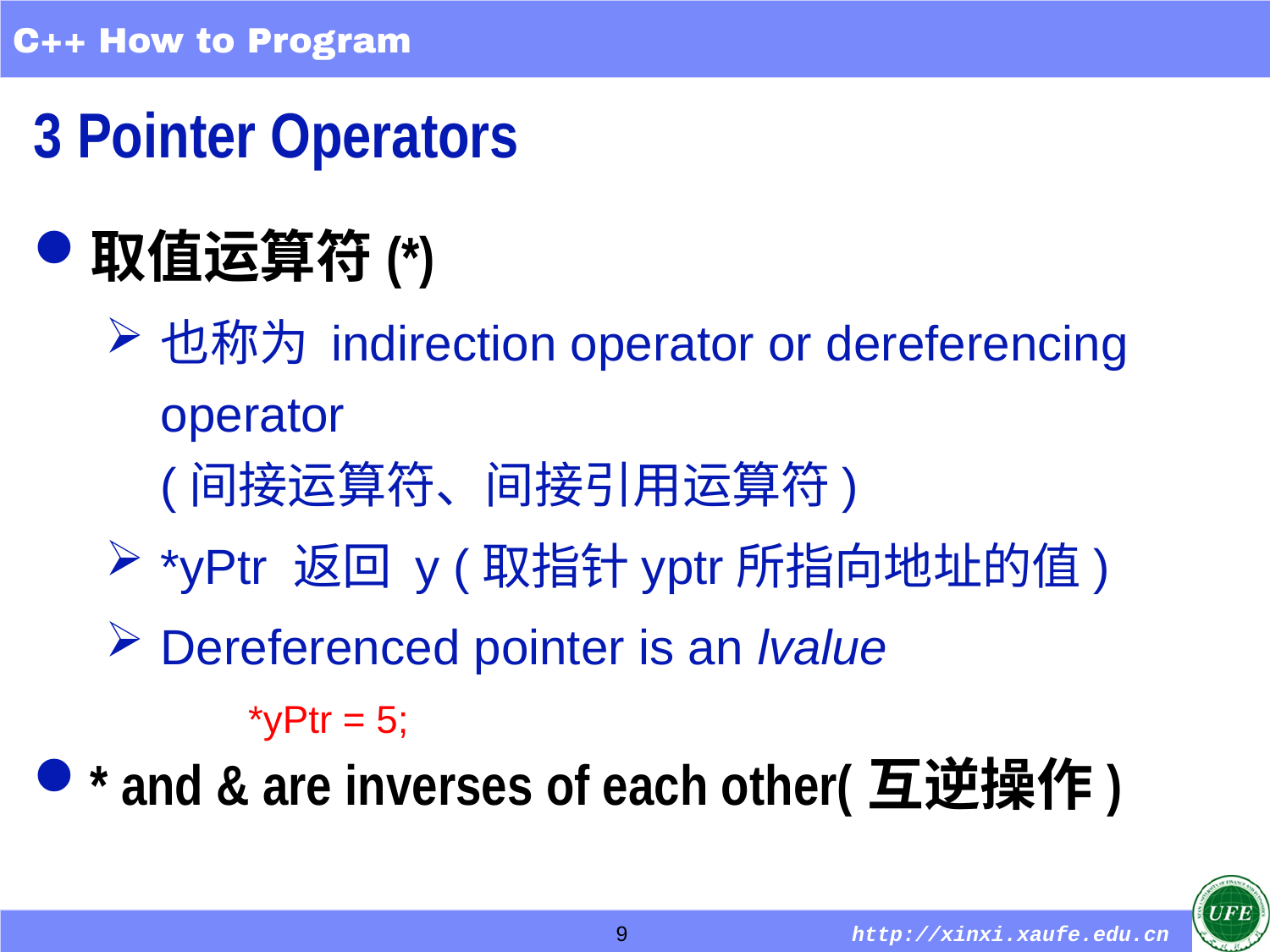

3 Pointer Operators
取值运算符(*)
也称为 indirection operator or dereferencing operator
(间接运算符、间接引用运算符)
*yPtr 返回 y (取指针yptr所指向地址的值)
Dereferenced pointer is an lvalue
*yPtr = 5;
* and & are inverses of each other(互逆操作)
9